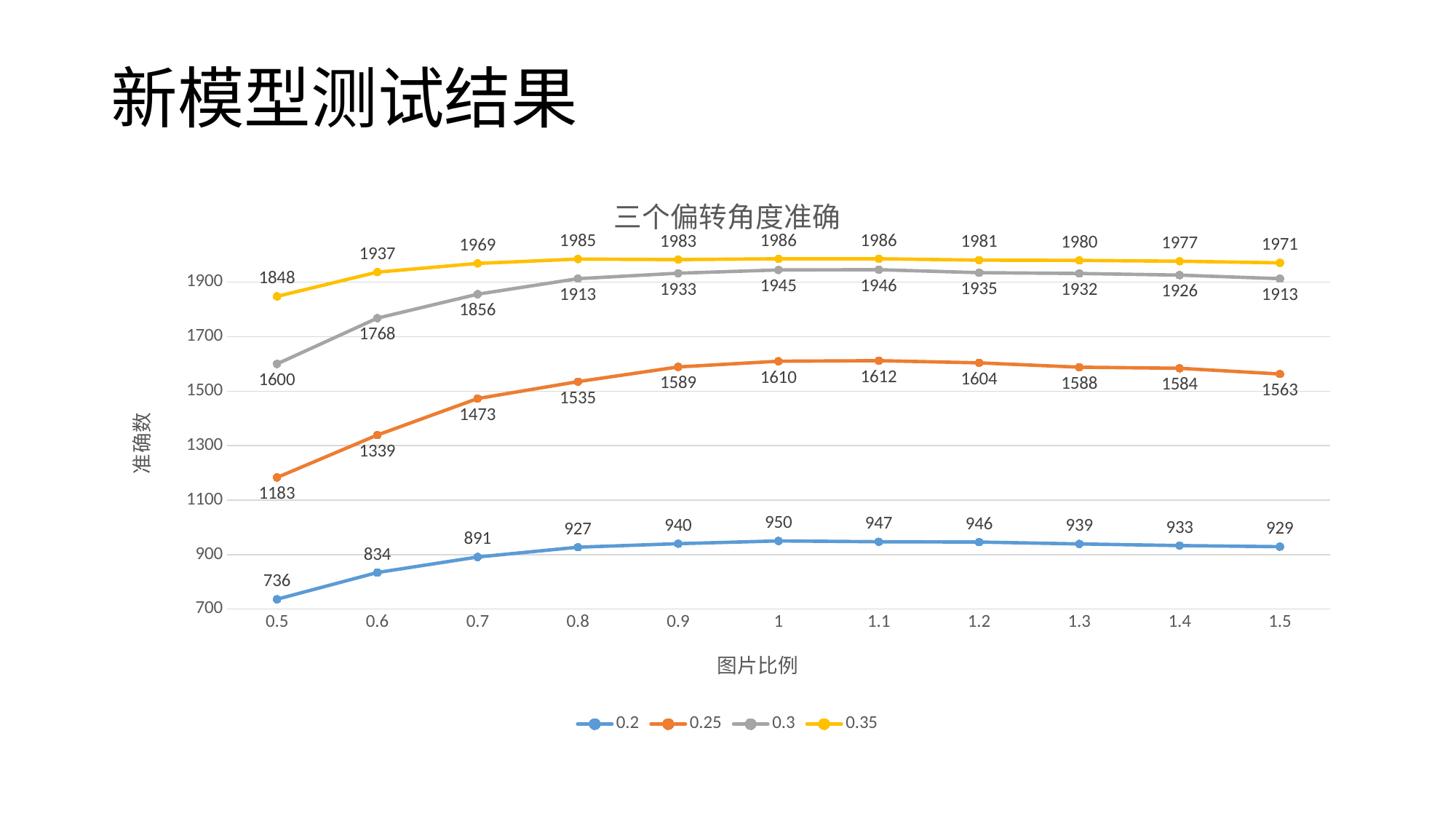

# 新模型测试结果

### Chart: 三个偏转角度准确

| Category | 0.2 | 0.25 | 0.3 | 0.35 |
|---|---|---|---|---|
| 0.5 | 736.0 | 1183.0 | 1600.0 | 1848.0 |
| 0.6 | 834.0 | 1339.0 | 1768.0 | 1937.0 |
| 0.7 | 891.0 | 1473.0 | 1856.0 | 1969.0 |
| 0.8 | 927.0 | 1535.0 | 1913.0 | 1985.0 |
| 0.9 | 940.0 | 1589.0 | 1933.0 | 1983.0 |
| 1 | 950.0 | 1610.0 | 1945.0 | 1986.0 |
| 1.1000000000000001 | 947.0 | 1612.0 | 1946.0 | 1986.0 |
| 1.2 | 946.0 | 1604.0 | 1935.0 | 1981.0 |
| 1.3 | 939.0 | 1588.0 | 1932.0 | 1980.0 |
| 1.4 | 933.0 | 1584.0 | 1926.0 | 1977.0 |
| 1.5 | 929.0 | 1563.0 | 1913.0 | 1971.0 |